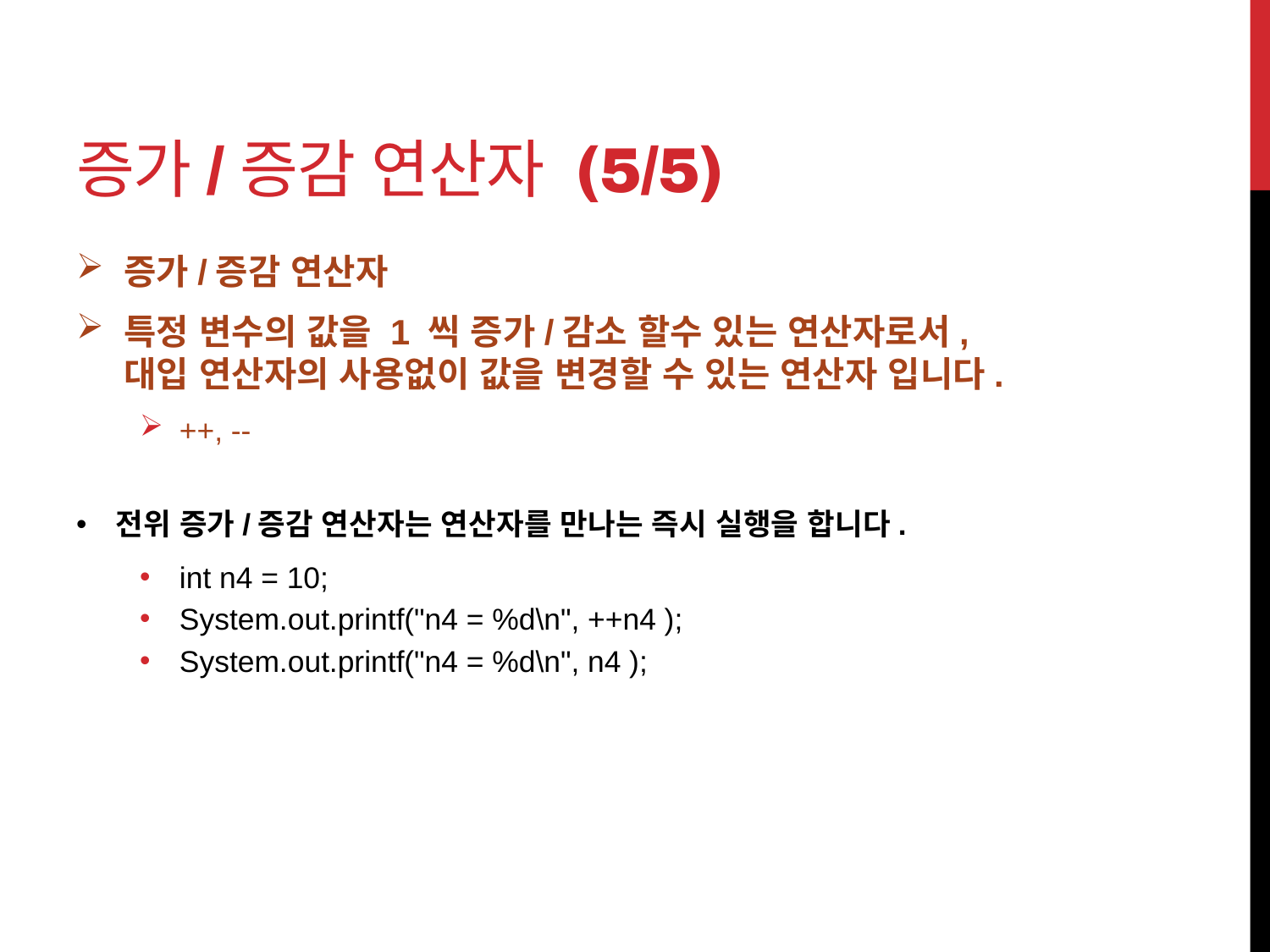

# 증가/증감 연산자 (5/5)
증가/증감 연산자
특정 변수의 값을 1 씩 증가/감소 할수 있는 연산자로서,
대입 연산자의 사용없이 값을 변경할 수 있는 연산자 입니다.
++, --

전위 증가/증감 연산자는 연산자를 만나는 즉시 실행을 합니다.
int n4 = 10;
System.out.printf("n4 = %d\n", ++n4 );
System.out.printf("n4 = %d\n", n4 );